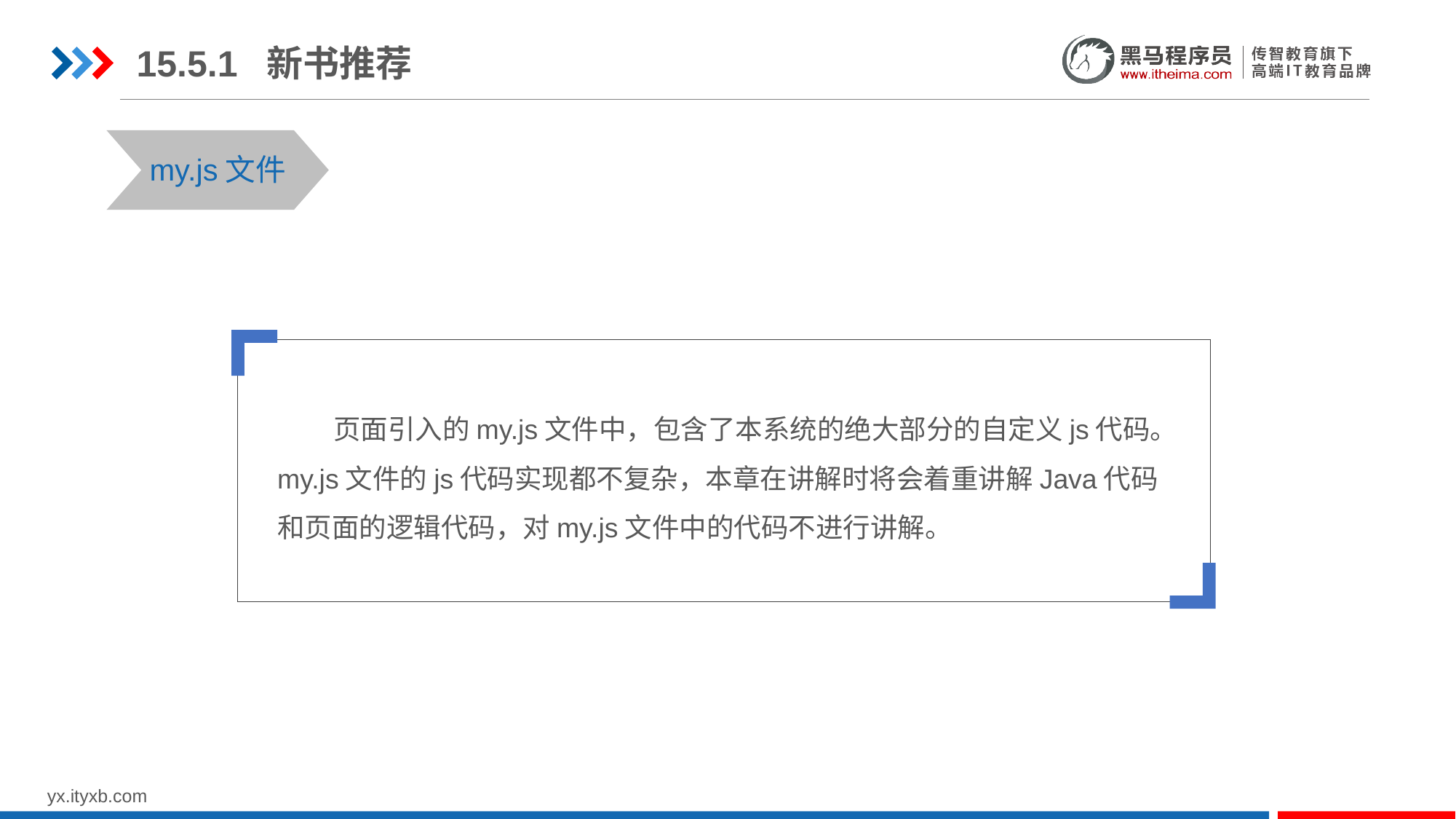

15.5.1  新书推荐

my.js文件

        页面引入的my.js文件中，包含了本系统的绝大部分的自定义js代码。my.js文件的js代码实现都不复杂，本章在讲解时将会着重讲解Java代码和页面的逻辑代码，对my.js文件中的代码不进行讲解。